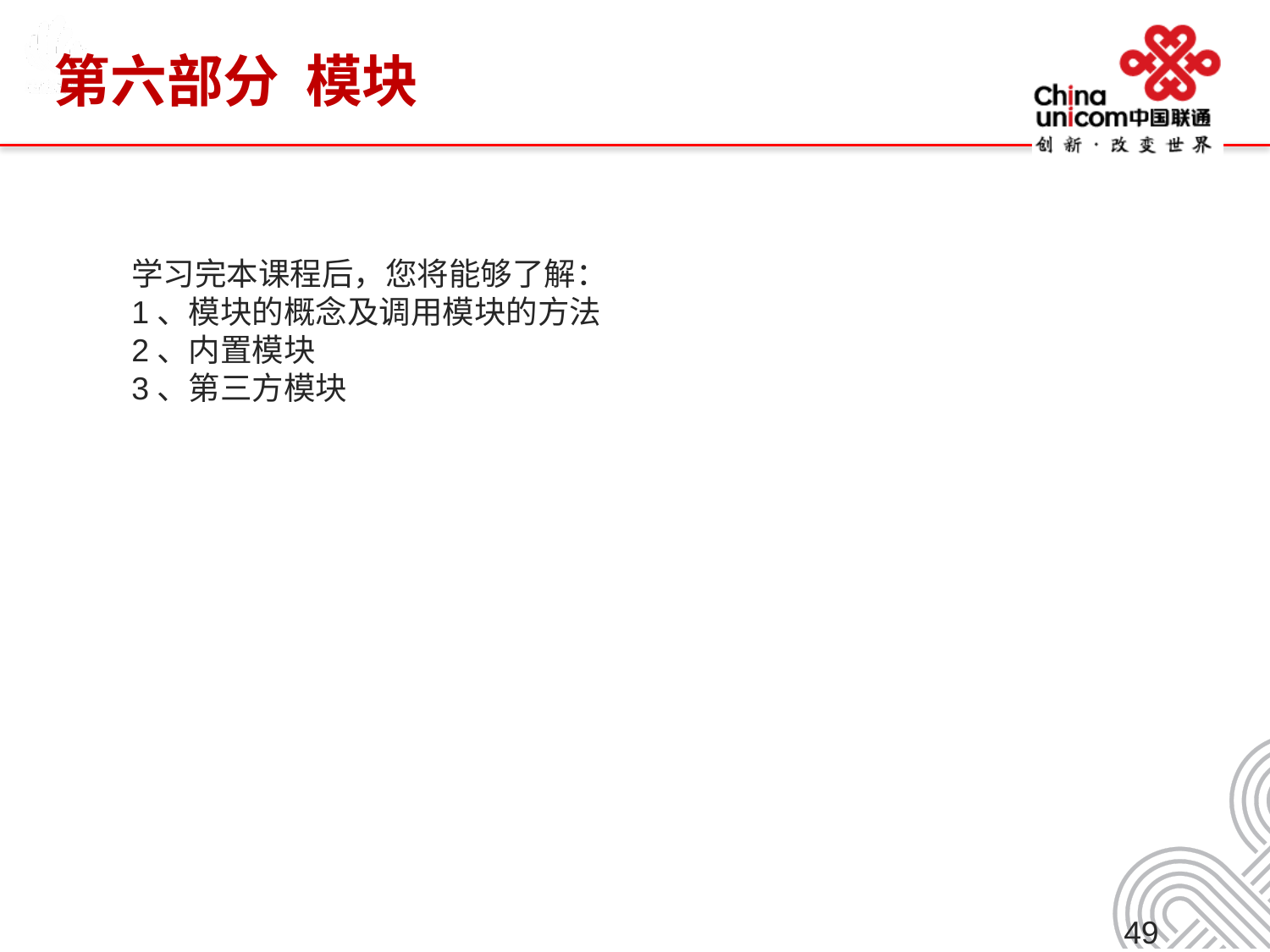

第六部分  模块

学习完本课程后，您将能够了解：
1、模块的概念及调用模块的方法
2、内置模块
3、第三方模块